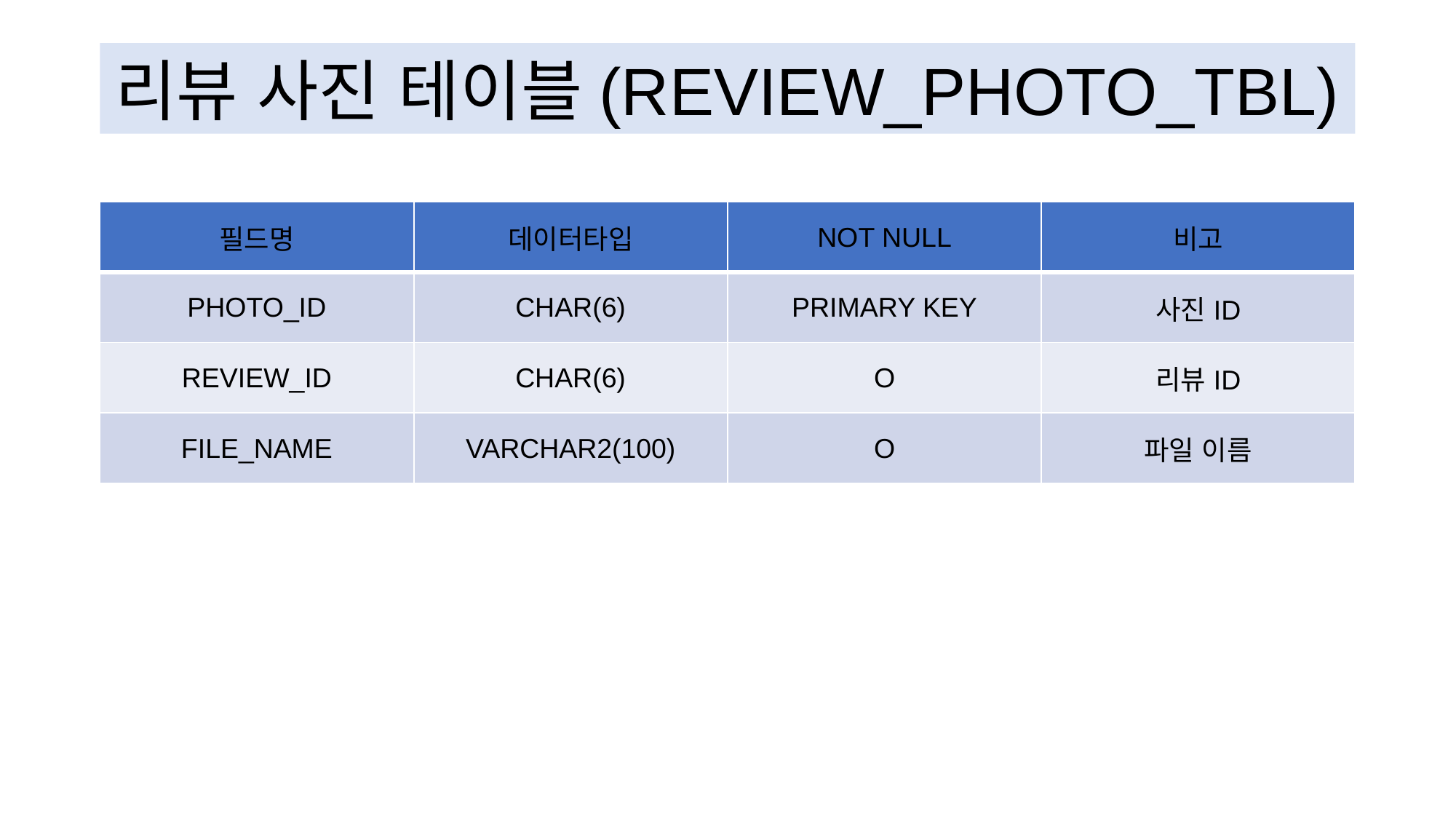

리뷰 사진 테이블(REVIEW_PHOTO_TBL)
| 필드명 | 데이터타입 | NOT NULL | 비고 |
| --- | --- | --- | --- |
| PHOTO\_ID | CHAR(6) | PRIMARY KEY | 사진ID |
| REVIEW\_ID | CHAR(6) | O | 리뷰ID |
| FILE\_NAME | VARCHAR2(100) | O | 파일 이름 |